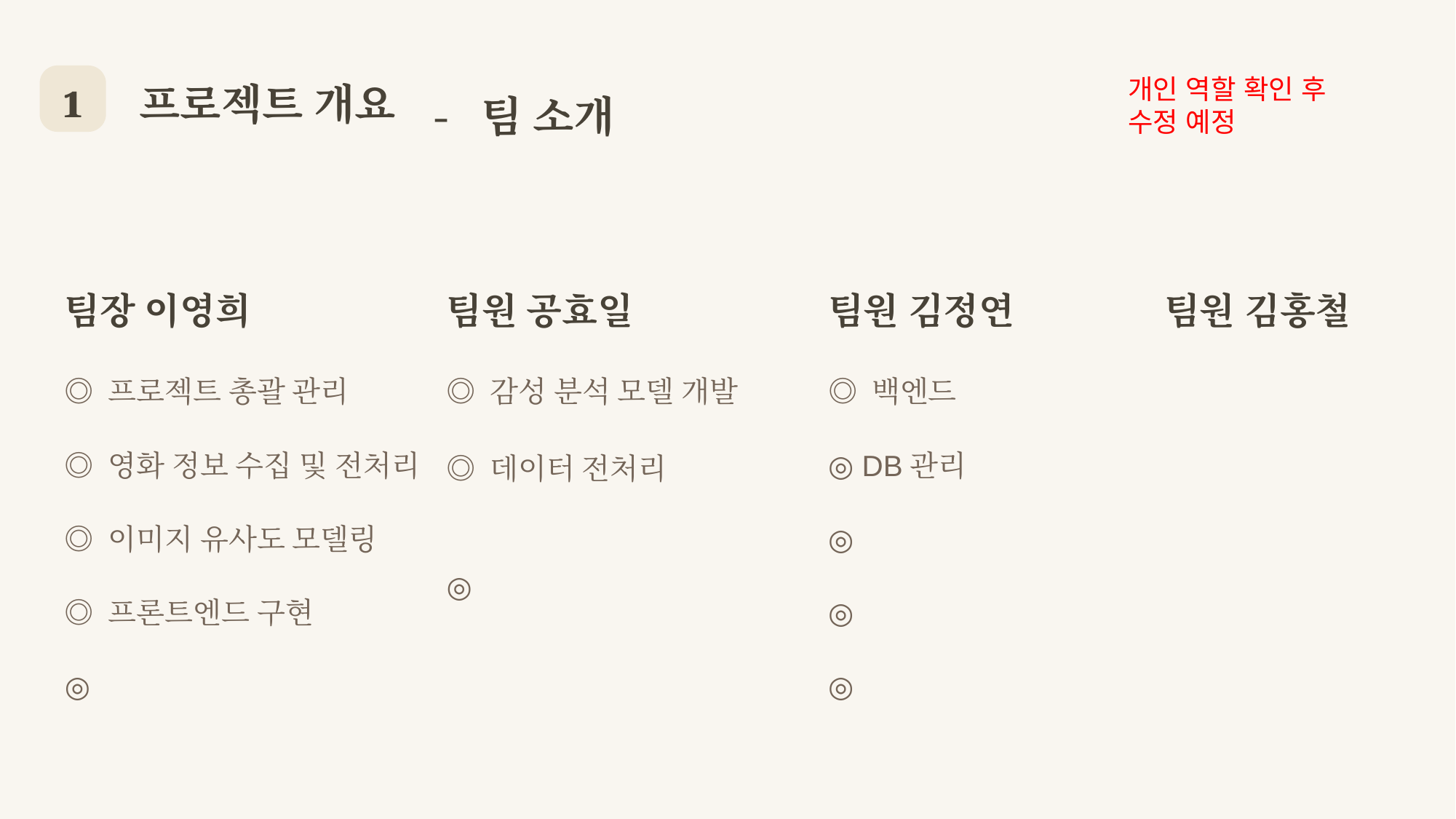

-  팀 소개
개인 역할 확인 후
수정 예정
팀장 이영희
팀원 공효일
팀원 김정연
팀원 김홍철
◎ 프로젝트 총괄 관리
◎ 백엔드
◎ 감성 분석 모델 개발
◎ 영화 정보 수집 및 전처리
◎ DB관리
◎ 데이터 전처리
◎ 이미지 유사도 모델링
◎
◎

◎ 프론트엔드 구현
◎
◎
◎